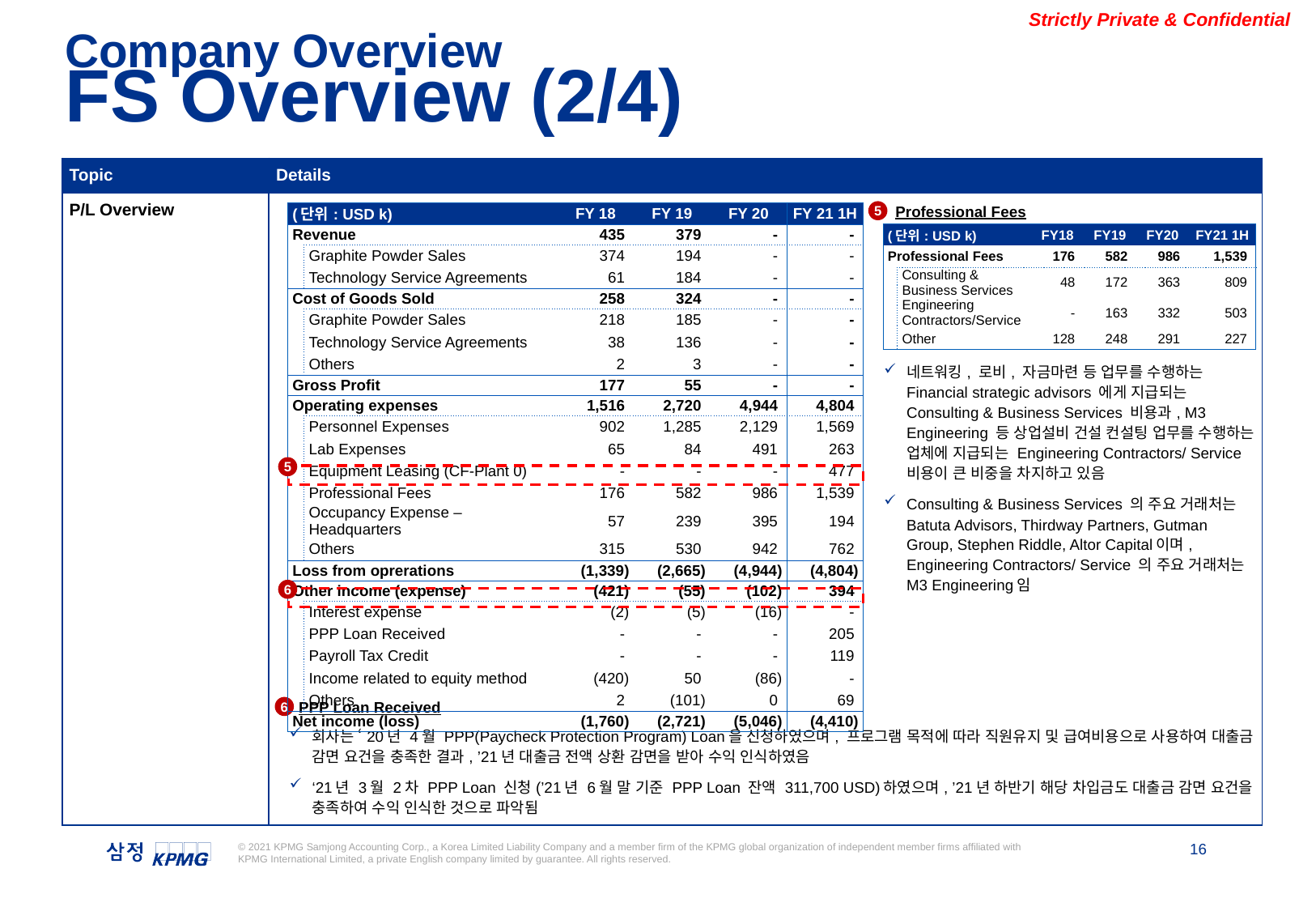

Company Overview
FS Overview (2/4)
| Topic | Details |
| --- | --- |
| P/L Overview | Professional Fees 네트워킹, 로비, 자금마련 등 업무를 수행하는 Financial strategic advisors 에게 지급되는 Consulting & Business Services 비용과, M3 Engineering 등 상업설비 건설 컨설팅 업무를 수행하는 업체에 지급되는 Engineering Contractors/ Service 비용이 큰 비중을 차지하고 있음 Consulting & Business Services 의 주요 거래처는 Batuta Advisors, Thirdway Partners, Gutman Group, Stephen Riddle, Altor Capital이며, Engineering Contractors/ Service 의 주요 거래처는 M3 Engineering임 PPP Loan Received 회사는 ‘20년 4월 PPP(Paycheck Protection Program) Loan을 신청하였으며, 프로그램 목적에 따라 직원유지 및 급여비용으로 사용하여 대출금 감면 요건을 충족한 결과, ’21년 대출금 전액 상환 감면을 받아 수익 인식하였음 ‘21년 3월 2차 PPP Loan 신청(’21년 6월 말 기준 PPP Loan 잔액 311,700 USD)하였으며, ’21년 하반기 해당 차입금도 대출금 감면 요건을 충족하여 수익 인식한 것으로 파악됨 |
5
| (단위: USD k) |  | FY 18 | FY 19 | FY 20 | FY 21 1H |
| --- | --- | --- | --- | --- | --- |
| Revenue |  | 435 | 379 | - | - |
|  | Graphite Powder Sales | 374 | 194 | - | - |
|  | Technology Service Agreements | 61 | 184 | - | - |
| Cost of Goods Sold |  | 258 | 324 | - | - |
|  | Graphite Powder Sales | 218 | 185 | - | - |
|  | Technology Service Agreements | 38 | 136 | - | - |
|  | Others | 2 | 3 | - | - |
| Gross Profit |  | 177 | 55 | - | - |
| Operating expenses |  | 1,516 | 2,720 | 4,944 | 4,804 |
|  | Personnel Expenses | 902 | 1,285 | 2,129 | 1,569 |
|  | Lab Expenses | 65 | 84 | 491 | 263 |
|  | Equipment Leasing (CF-Plant 0) | - | - | - | 477 |
|  | Professional Fees | 176 | 582 | 986 | 1,539 |
|  | Occupancy Expense –Headquarters | 57 | 239 | 395 | 194 |
|  | Others | 315 | 530 | 942 | 762 |
| Loss from oprerations |  | (1,339) | (2,665) | (4,944) | (4,804) |
| Other income (expense) |  | (421) | (55) | (102) | 394 |
|  | Interest expense | (2) | (5) | (16) | - |
|  | PPP Loan Received | - | - | - | 205 |
|  | Payroll Tax Credit | - | - | - | 119 |
|  | Income related to equity method | (420) | 50 | (86) | - |
|  | Others | 2 | (101) | 0 | 69 |
| Net income (loss) |  | (1,760) | (2,721) | (5,046) | (4,410) |
| (단위: USD k) |  | FY18 | FY19 | FY20 | FY21 1H |
| --- | --- | --- | --- | --- | --- |
| Professional Fees |  | 176 | 582 | 986 | 1,539 |
|  | Consulting & Business Services | 48 | 172 | 363 | 809 |
|  | Engineering Contractors/Service | - | 163 | 332 | 503 |
|  | Other | 128 | 248 | 291 | 227 |
5

6

6